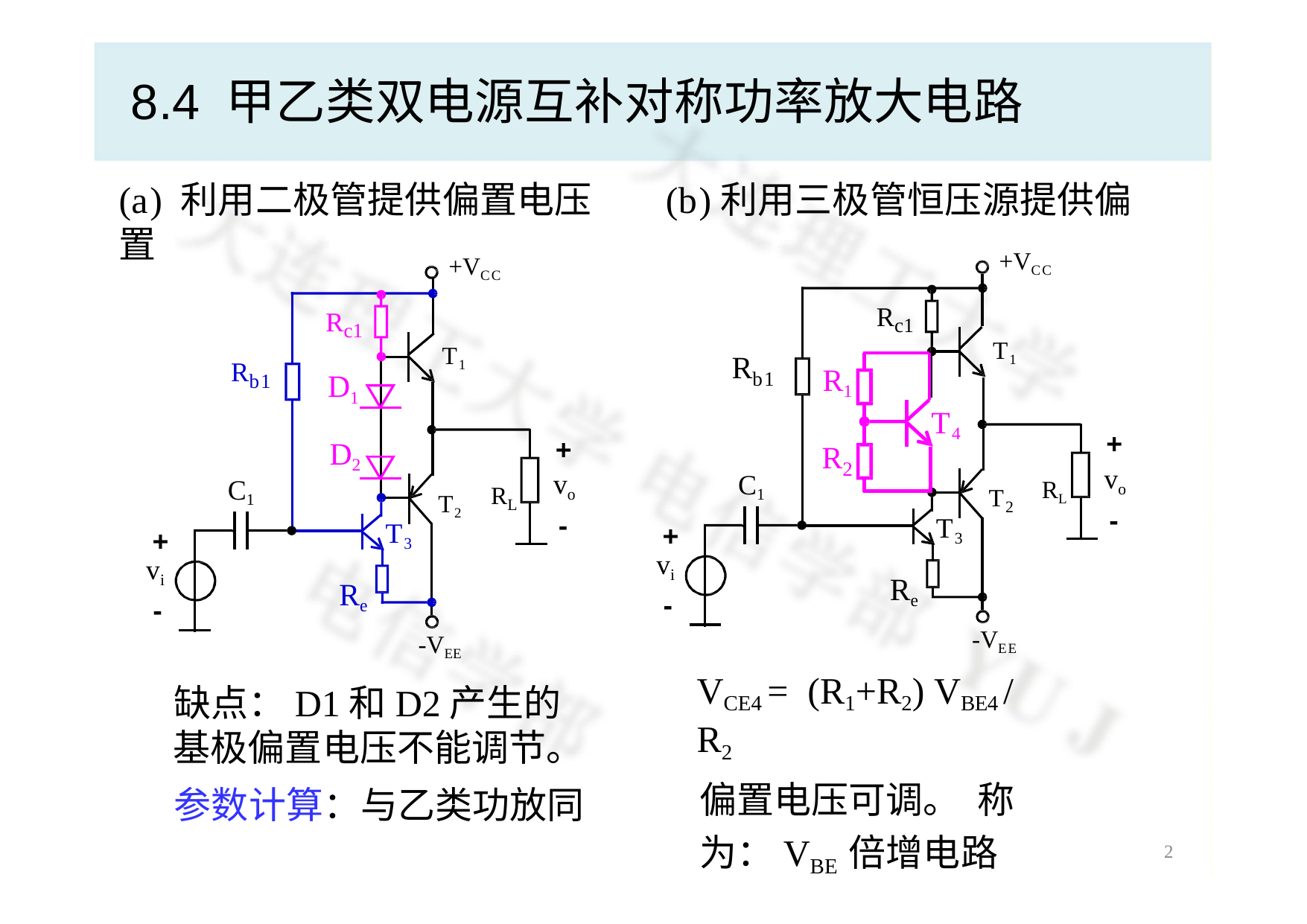

# 8.4 甲乙类双电源互补对称功率放大电路
(a) 利用二极管提供偏置电压	(b)利用三极管恒压源提供偏置
+VCC
+VCC

Rc1

Rc1

T1
T1
R

R1
Rb1

b1
D1

T4

+
vo
-

+
vo
-
D2
R

2

C1

C1

RL

R
T
T2

L
2

T3

T3

+
vi
-

+
vi
-

Re
Re

-VEE
VCE4 =  (R1+R2) VBE4 / R2
偏置电压可调。  称为：VBE倍增电路

-VEE
缺点：D1和D2产生的  基极偏置电压不能调节。
参数计算：与乙类功放同

2